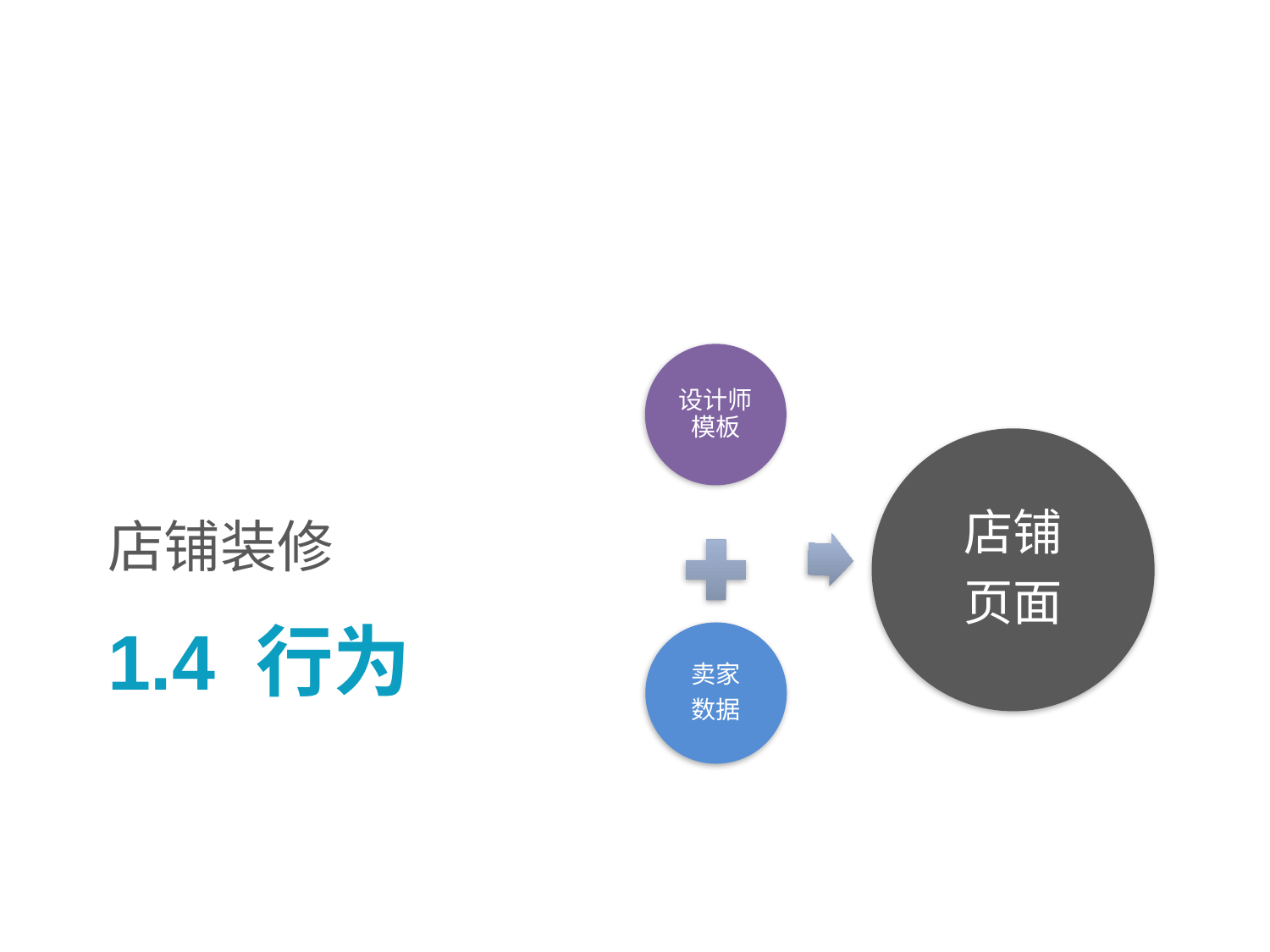

店铺装修
设计师模板

卖家
数据

店铺
页面
# 1.4 行为